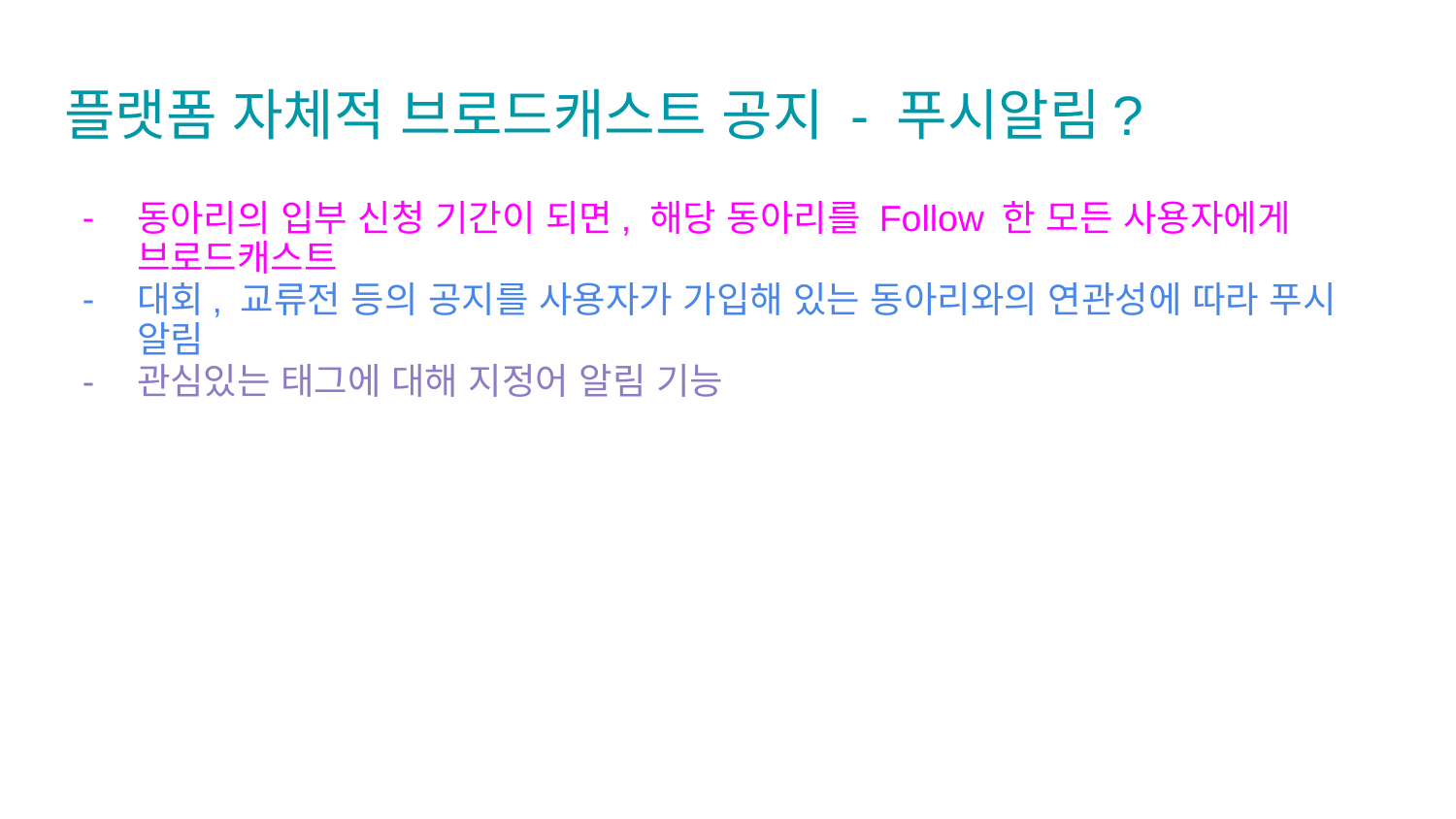

# 플랫폼 자체적 브로드캐스트 공지 - 푸시알림?
동아리의 입부 신청 기간이 되면, 해당 동아리를 Follow 한 모든 사용자에게 브로드캐스트
대회, 교류전 등의 공지를 사용자가 가입해 있는 동아리와의 연관성에 따라 푸시 알림
관심있는 태그에 대해 지정어 알림 기능